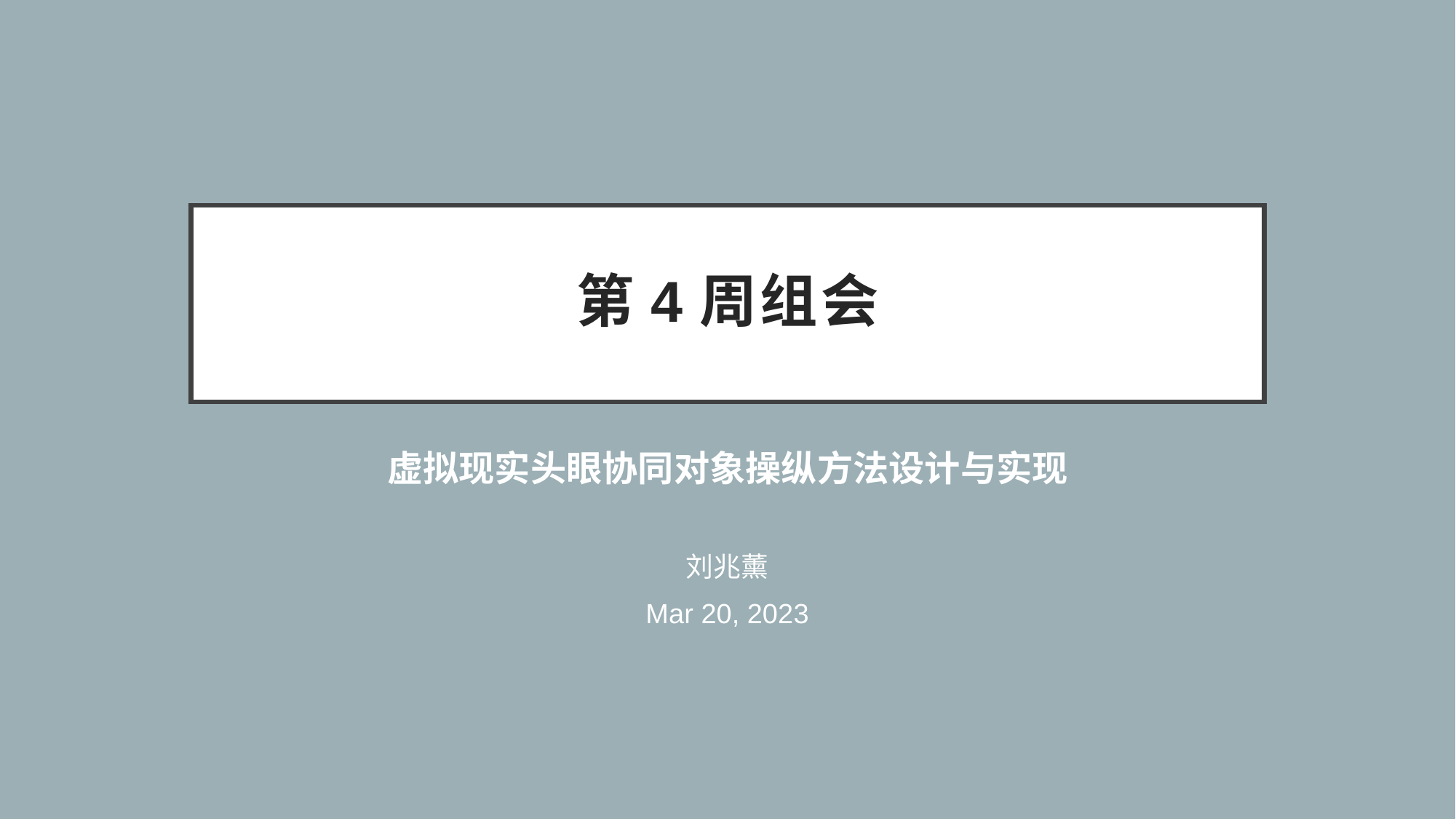

# 第4周组会
虚拟现实头眼协同对象操纵方法设计与实现

刘兆薰
Mar 20, 2023